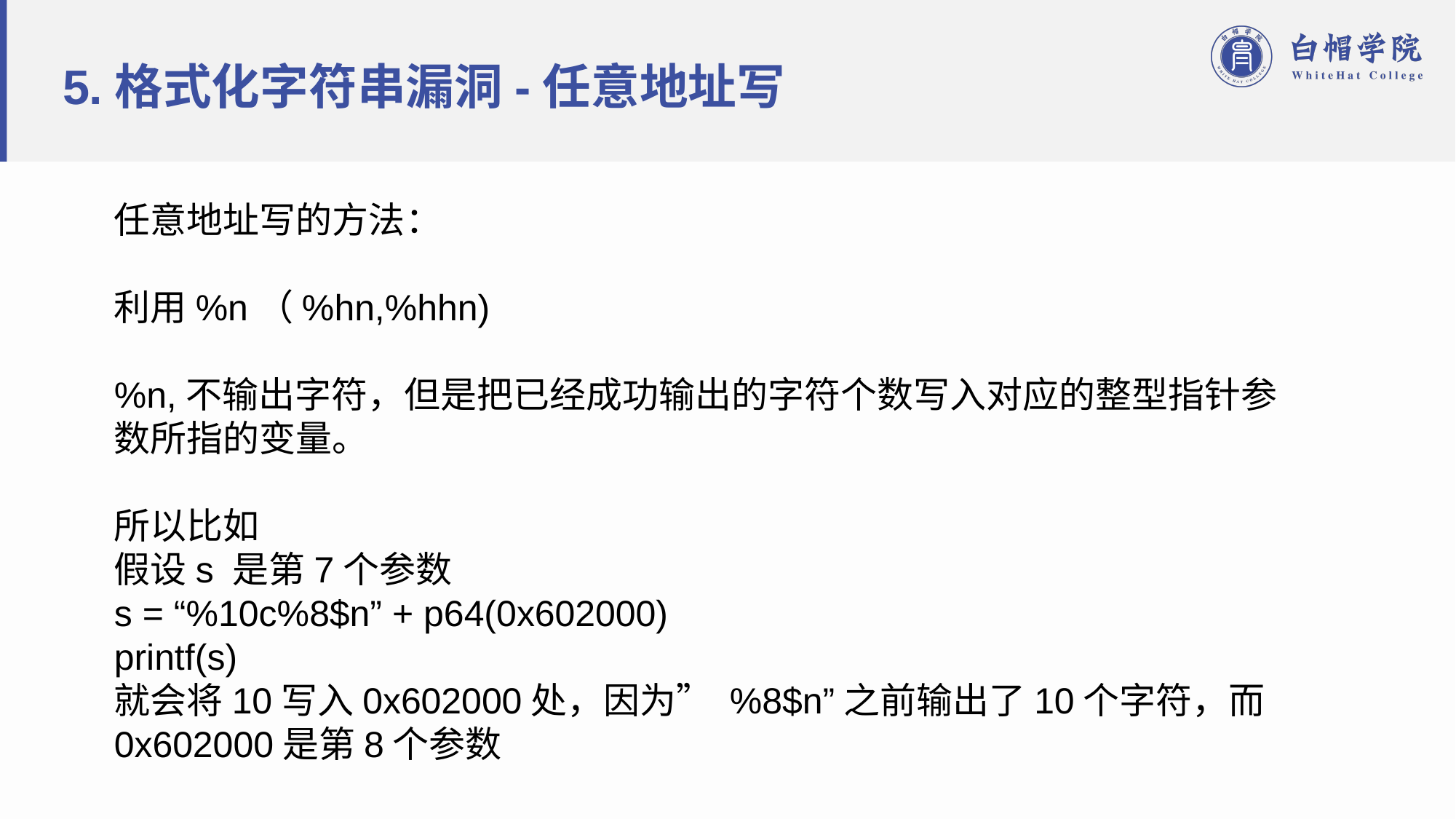

# 5.格式化字符串漏洞-任意地址写
任意地址写的方法：

利用%n（%hn,%hhn)

%n,不输出字符，但是把已经成功输出的字符个数写入对应的整型指针参数所指的变量。

所以比如
假设s 是第7个参数
s = “%10c%8$n” + p64(0x602000)
printf(s)
就会将10写入0x602000处，因为” %8$n”之前输出了10个字符，而0x602000是第8个参数